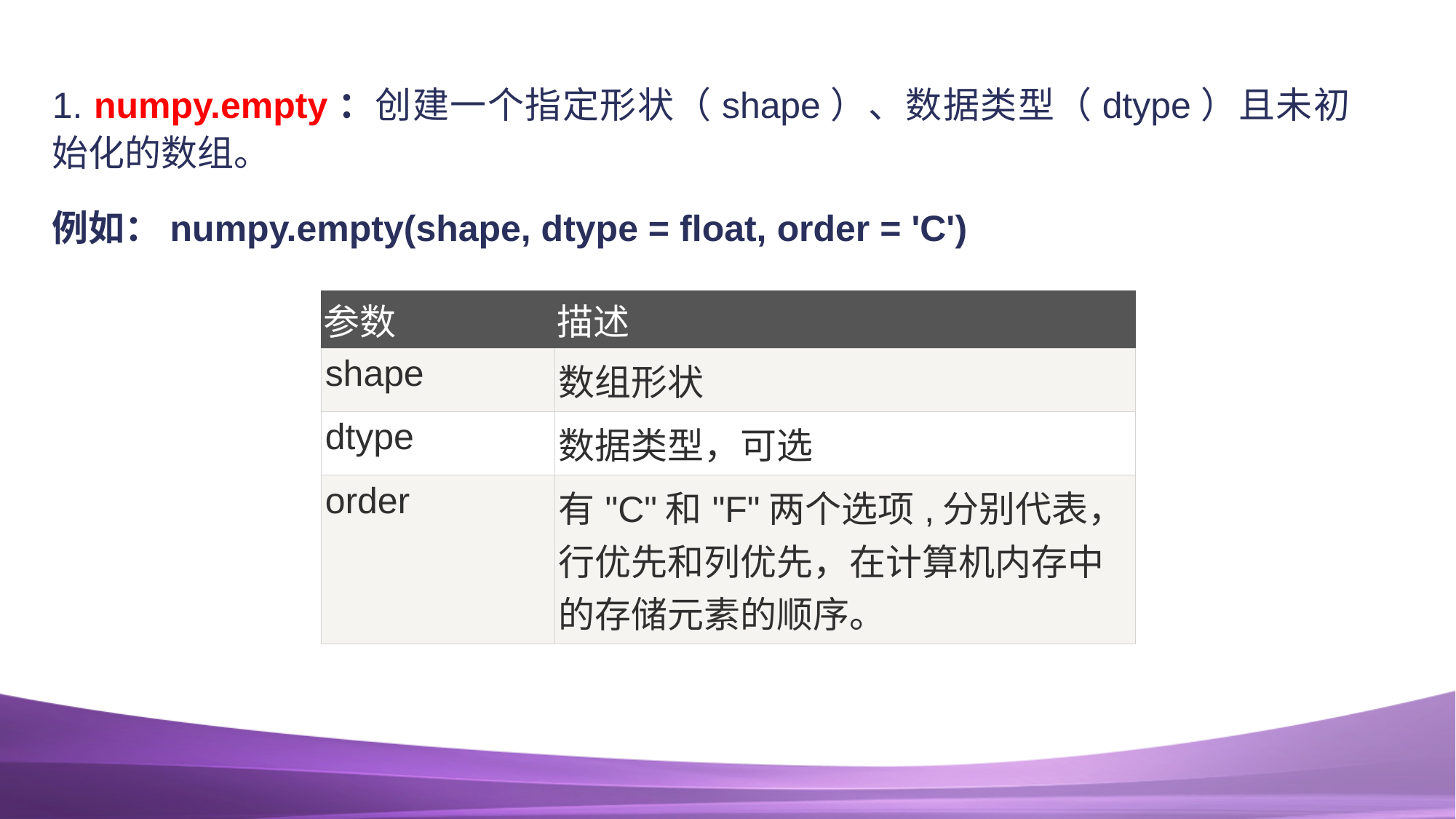

1. numpy.empty：创建一个指定形状（shape）、数据类型（dtype）且未初始化的数组。
例如：numpy.empty(shape, dtype = float, order = 'C')

| 参数 | 描述 |
| --- | --- |
| shape | 数组形状 |
| dtype | 数据类型，可选 |
| order | 有"C"和"F"两个选项,分别代表，行优先和列优先，在计算机内存中的存储元素的顺序。 |